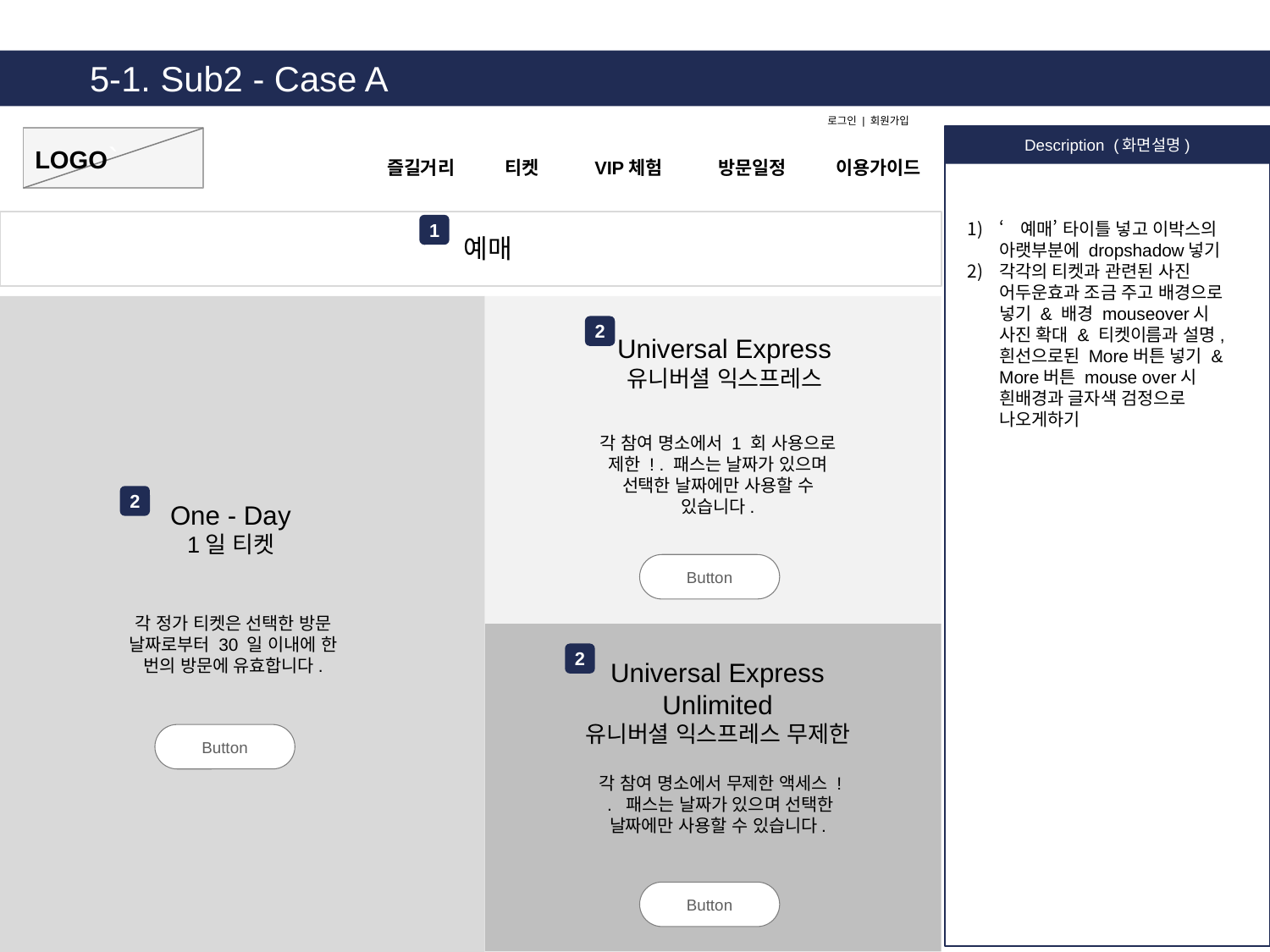

5-1. Sub2 - Case A
로그인 | 회원가입

Description  (화면설명)
`
LOGO
즐길거리          티켓          VIP체험           방문일정          이용가이드

‘예매’ 타이틀 넣고 이박스의 아랫부분에 dropshadow넣기
각각의 티켓과 관련된 사진 어두운효과 조금 주고 배경으로 넣기 & 배경 mouseover시 사진 확대 & 티켓이름과 설명, 흰선으로된 More버튼 넣기 & More버튼 mouse over시 흰배경과 글자색 검정으로 나오게하기
1
예매

2
Universal Express
유니버셜 익스프레스
각 참여 명소에서 1 회 사용으로 제한 ! . 패스는 날짜가 있으며 선택한 날짜에만 사용할 수 있습니다.
2
One - Day
1일 티켓
Button
각 정가 티켓은 선택한 방문 날짜로부터 30 일 이내에 한 번의 방문에 유효합니다.

2
Universal Express Unlimited
유니버셜 익스프레스 무제한
Button
각 참여 명소에서 무제한 액세스 ! .  패스는 날짜가 있으며 선택한 날짜에만 사용할 수 있습니다.
Button